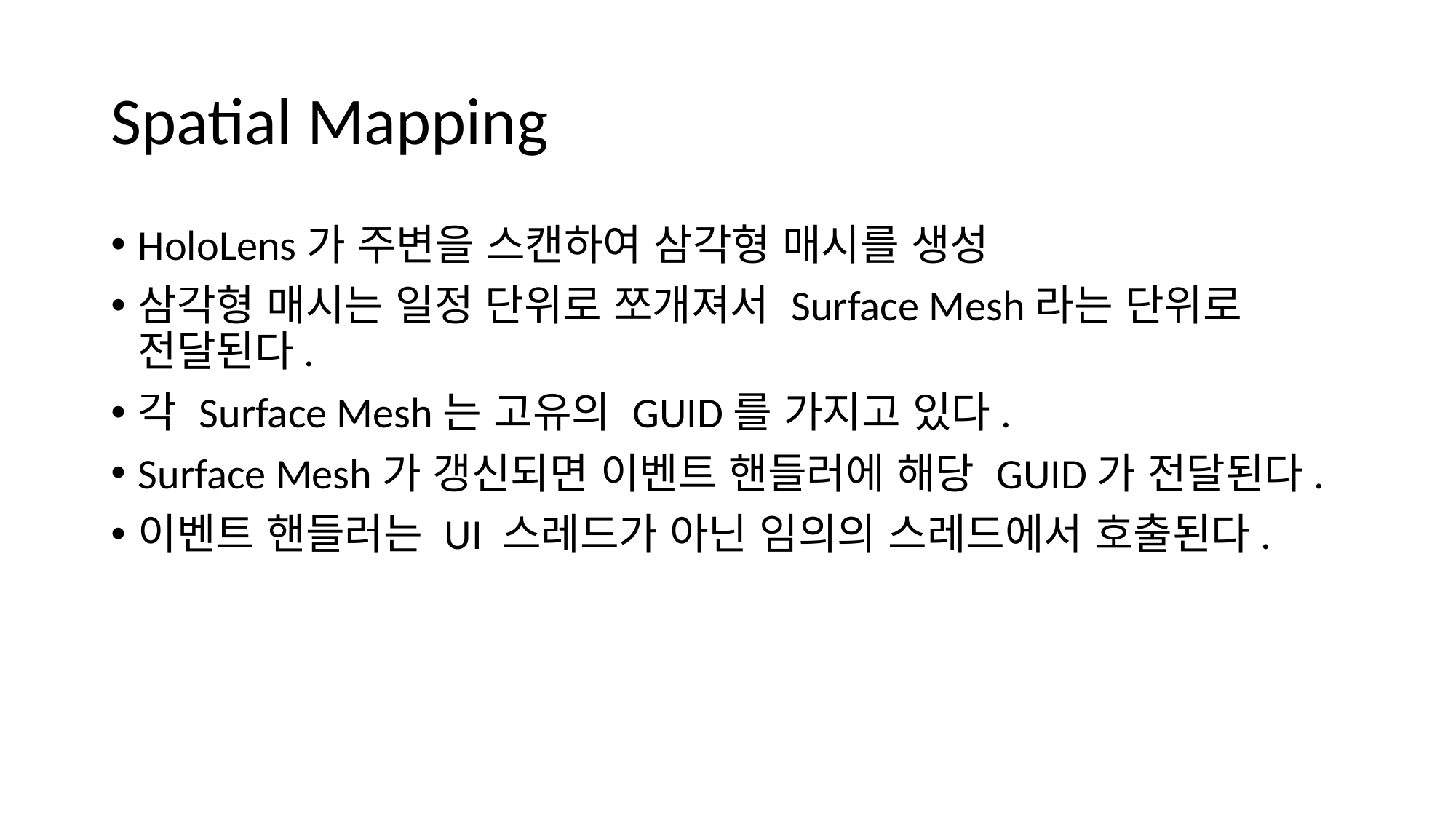

# Spatial Mapping
HoloLens가 주변을 스캔하여 삼각형 매시를 생성
삼각형 매시는 일정 단위로 쪼개져서 Surface Mesh라는 단위로 전달된다.
각 Surface Mesh는 고유의 GUID를 가지고 있다.
Surface Mesh가 갱신되면 이벤트 핸들러에 해당 GUID가 전달된다.
이벤트 핸들러는 UI 스레드가 아닌 임의의 스레드에서 호출된다.